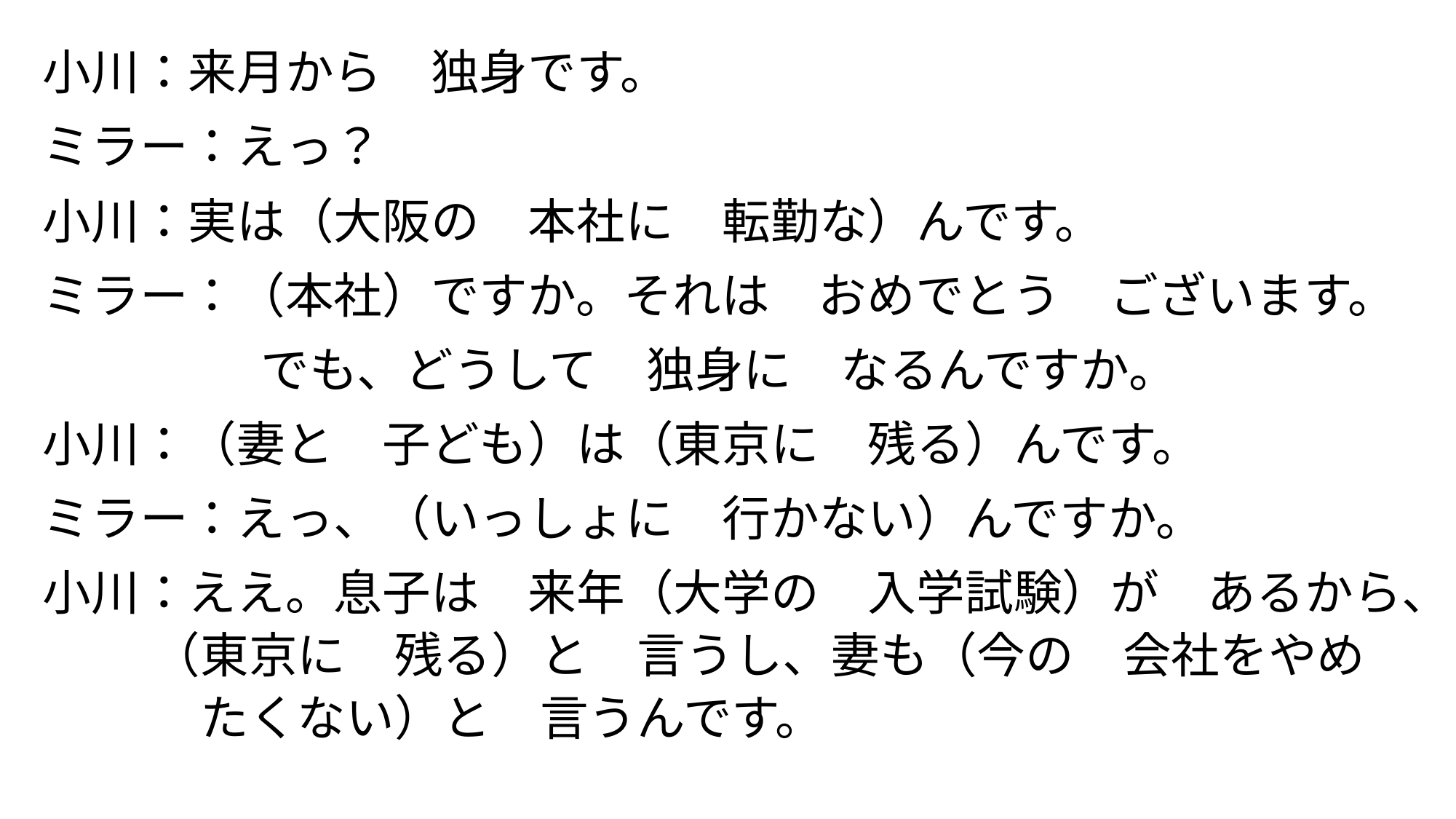

小川：来月から　独身です。
ミラー：えっ？
小川：実は（大阪の　本社に　転勤な）んです。
ミラー：（本社）ですか。それは　おめでとう　ございます。
		でも、どうして　独身に　なるんですか。
小川：（妻と　子ども）は（東京に　残る）んです。
ミラー：えっ、（いっしょに　行かない）んですか。
小川：ええ。息子は　来年（大学の　入学試験）が　あるから、　	（東京に　残る）と　言うし、妻も（今の　会社をやめ	　たくない）と　言うんです。